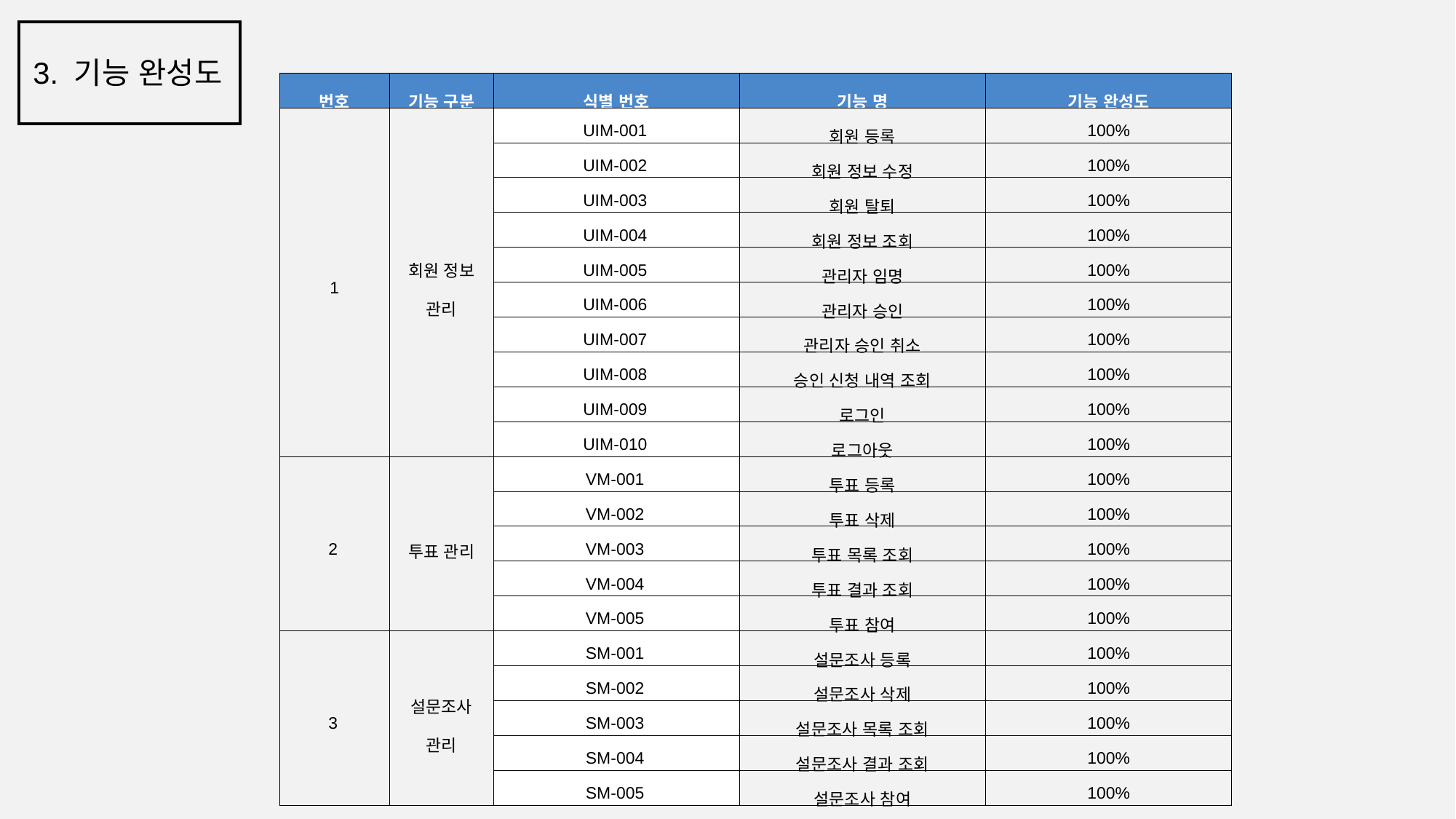

3. 기능 완성도
| 번호 | 기능 구분 | 식별 번호 | 기능 명 | 기능 완성도 |
| --- | --- | --- | --- | --- |
| 1 | 회원 정보 관리 | UIM-001 | 회원 등록 | 100% |
|  |  | UIM-002 | 회원 정보 수정 | 100% |
|  |  | UIM-003 | 회원 탈퇴 | 100% |
|  |  | UIM-004 | 회원 정보 조회 | 100% |
|  |  | UIM-005 | 관리자 임명 | 100% |
|  |  | UIM-006 | 관리자 승인 | 100% |
|  |  | UIM-007 | 관리자 승인 취소 | 100% |
|  |  | UIM-008 | 승인 신청 내역 조회 | 100% |
|  |  | UIM-009 | 로그인 | 100% |
|  |  | UIM-010 | 로그아웃 | 100% |
| 2 | 투표 관리 | VM-001 | 투표 등록 | 100% |
|  |  | VM-002 | 투표 삭제 | 100% |
|  |  | VM-003 | 투표 목록 조회 | 100% |
|  |  | VM-004 | 투표 결과 조회 | 100% |
|  |  | VM-005 | 투표 참여 | 100% |
| 3 | 설문조사 관리 | SM-001 | 설문조사 등록 | 100% |
|  |  | SM-002 | 설문조사 삭제 | 100% |
|  |  | SM-003 | 설문조사 목록 조회 | 100% |
|  |  | SM-004 | 설문조사 결과 조회 | 100% |
|  |  | SM-005 | 설문조사 참여 | 100% |